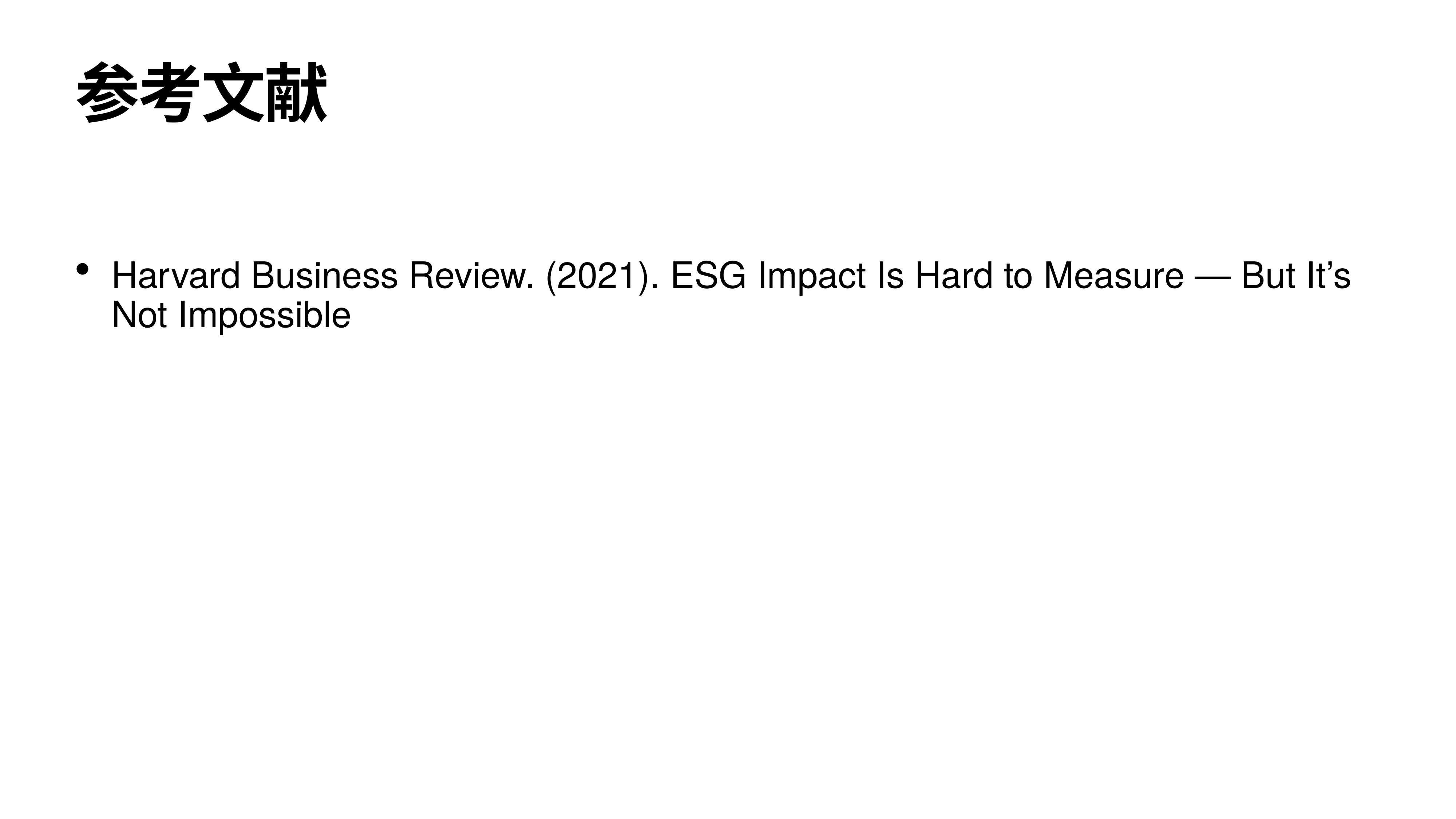

# 参考文献

Harvard Business Review. (2021). ESG Impact Is Hard to Measure — But It’s Not Impossible